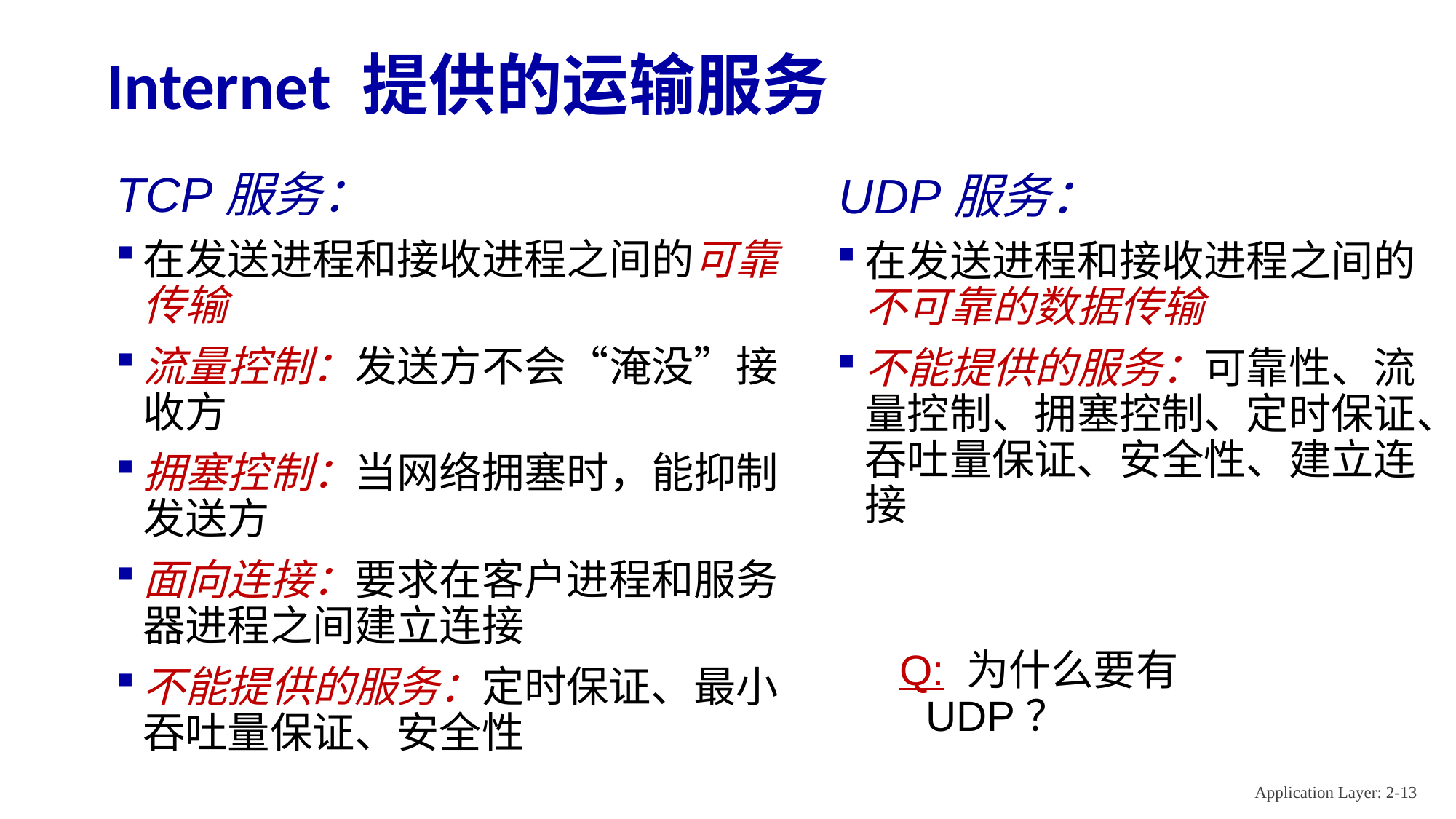

# Internet 提供的运输服务
TCP服务：
在发送进程和接收进程之间的可靠传输
流量控制：发送方不会“淹没”接收方
拥塞控制：当网络拥塞时，能抑制发送方
面向连接：要求在客户进程和服务器进程之间建立连接
不能提供的服务：定时保证、最小吞吐量保证、安全性

UDP服务：
在发送进程和接收进程之间的不可靠的数据传输
不能提供的服务：可靠性、流量控制、拥塞控制、定时保证、吞吐量保证、安全性、建立连接
Q: 为什么要有UDP？
Application Layer: 2-13